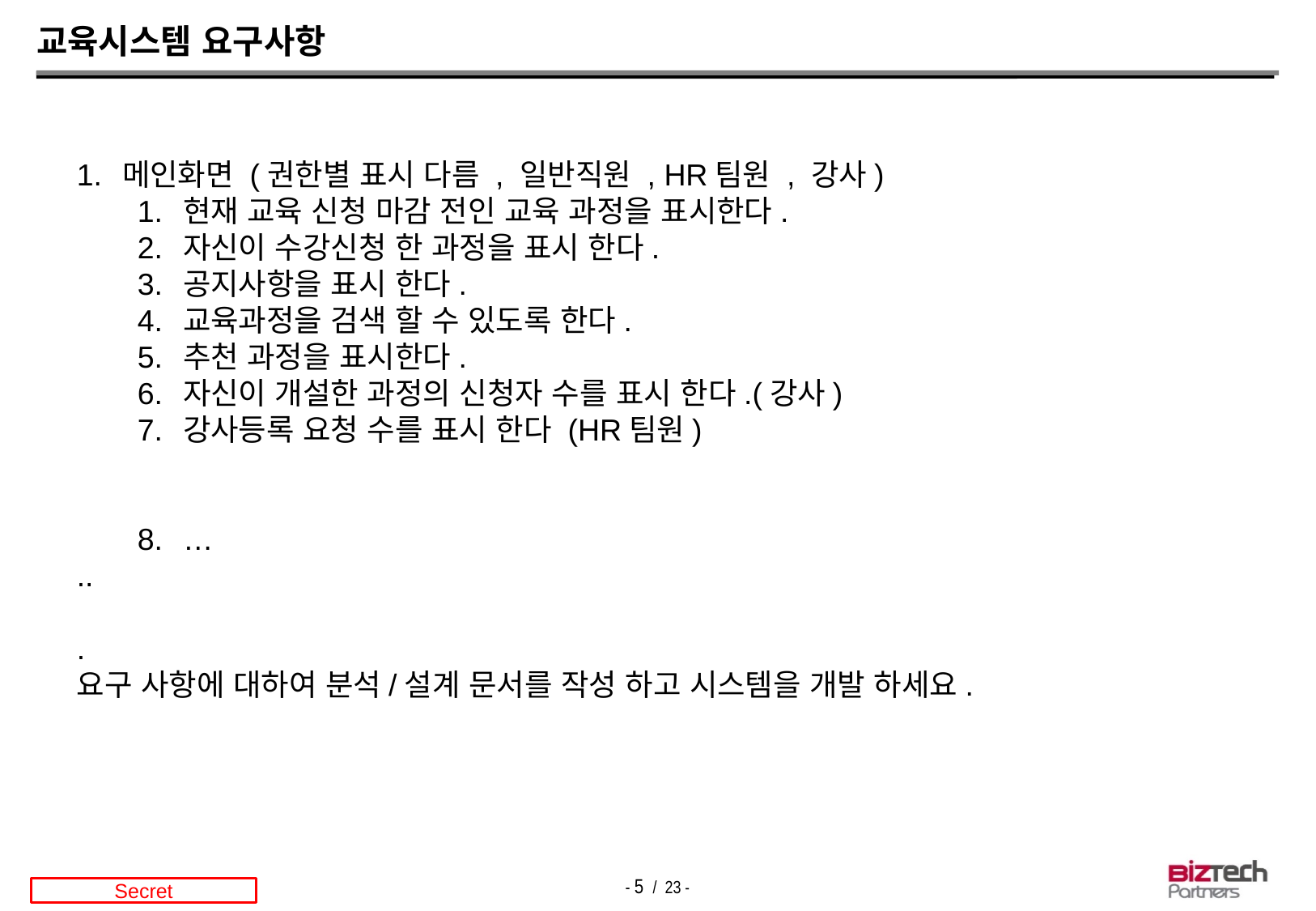

# 교육시스템 요구사항
메인화면 (권한별 표시 다름 , 일반직원 , HR팀원 , 강사)
현재 교육 신청 마감 전인 교육 과정을 표시한다.
자신이 수강신청 한 과정을 표시 한다.
공지사항을 표시 한다.
교육과정을 검색 할 수 있도록 한다.
추천 과정을 표시한다.
자신이 개설한 과정의 신청자 수를 표시 한다.(강사)
강사등록 요청 수를 표시 한다 (HR팀원)

…
..

.
요구 사항에 대하여 분석/설계 문서를 작성 하고 시스템을 개발 하세요.